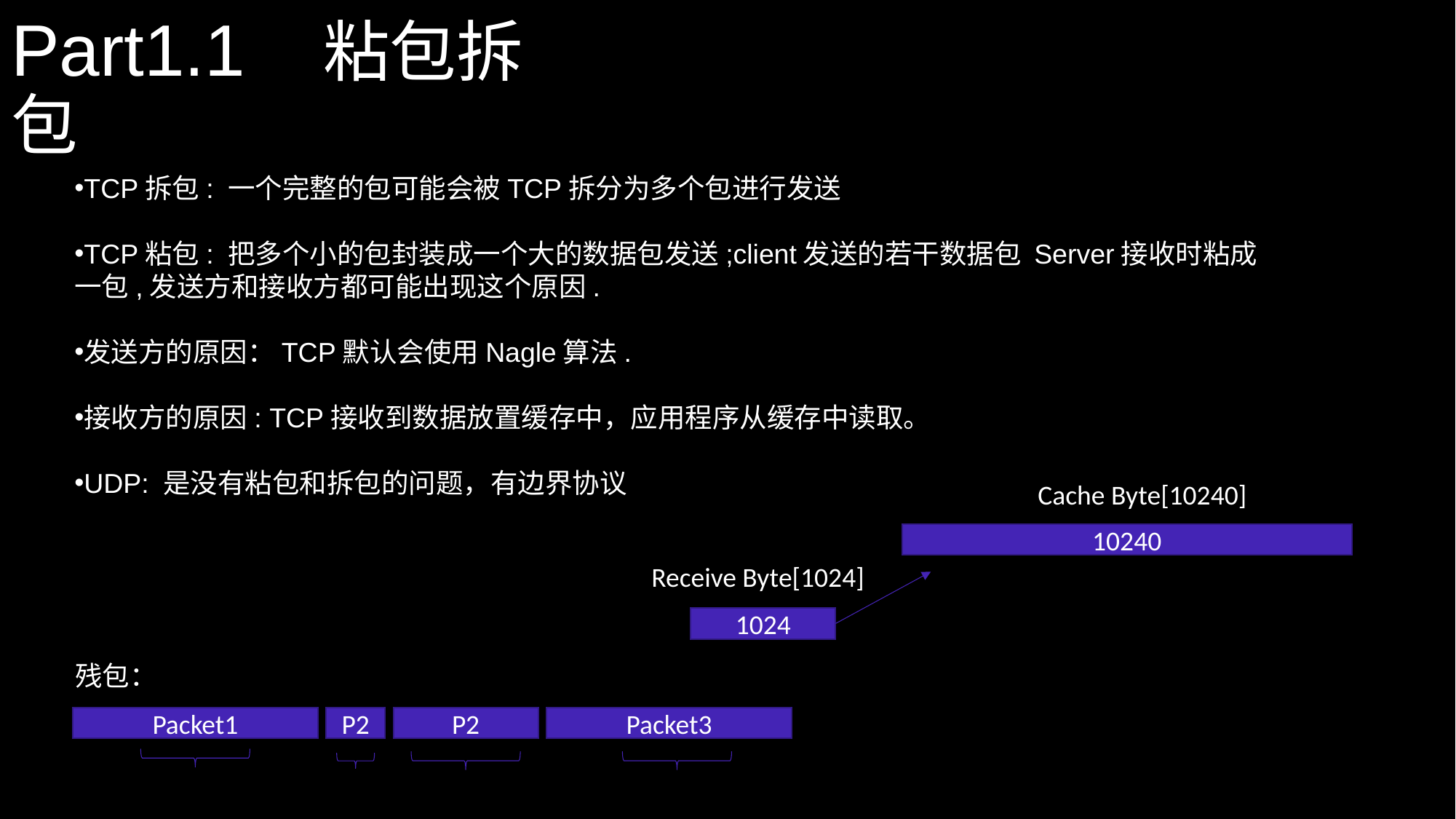

Part1.1   粘包拆包
TCP拆包: 一个完整的包可能会被TCP拆分为多个包进行发送

TCP粘包: 把多个小的包封装成一个大的数据包发送;client发送的若干数据包 Server接收时粘成一包,发送方和接收方都可能出现这个原因.

发送方的原因：TCP默认会使用Nagle算法.

接收方的原因: TCP接收到数据放置缓存中，应用程序从缓存中读取。

UDP: 是没有粘包和拆包的问题，有边界协议
Cache Byte[10240]
10240
Receive Byte[1024]
1024
残包：

P2
P2
Packet3
Packet1